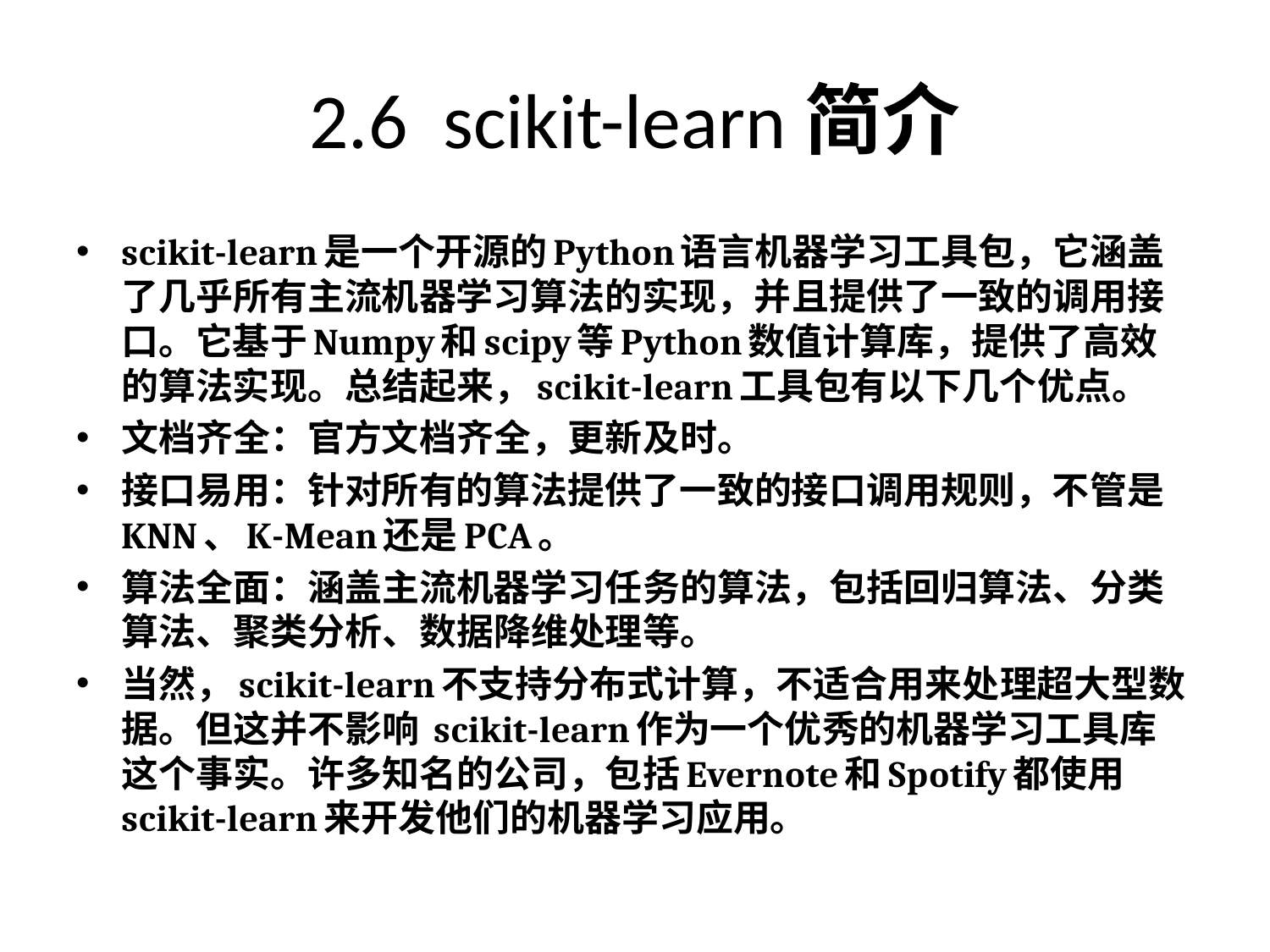

# 2.6  scikit-learn简介
scikit-learn是一个开源的Python语言机器学习工具包，它涵盖了几乎所有主流机器学习算法的实现，并且提供了一致的调用接口。它基于Numpy和scipy等Python数值计算库，提供了高效的算法实现。总结起来，scikit-learn工具包有以下几个优点。
文档齐全：官方文档齐全，更新及时。
接口易用：针对所有的算法提供了一致的接口调用规则，不管是KNN、K-Mean还是PCA。
算法全面：涵盖主流机器学习任务的算法，包括回归算法、分类算法、聚类分析、数据降维处理等。
当然，scikit-learn不支持分布式计算，不适合用来处理超大型数据。但这并不影响 scikit-learn作为一个优秀的机器学习工具库这个事实。许多知名的公司，包括Evernote和Spotify都使用scikit-learn来开发他们的机器学习应用。